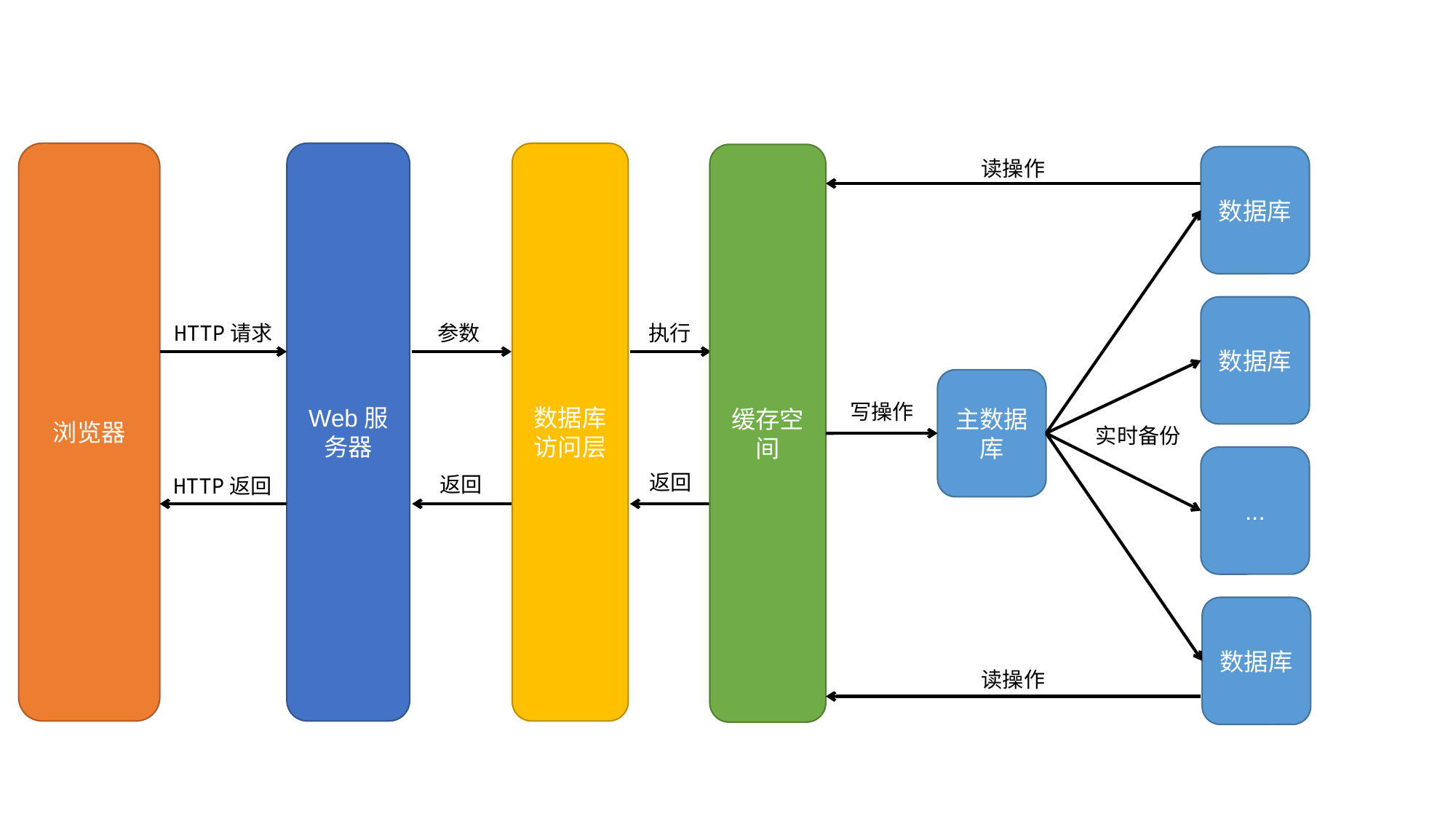

浏览器
Web服务器
数据库访问层
缓存空间
数据库
读操作
数据库
参数
执行
HTTP请求
主数据库
写操作
实时备份
...
返回
返回
HTTP返回
数据库
读操作